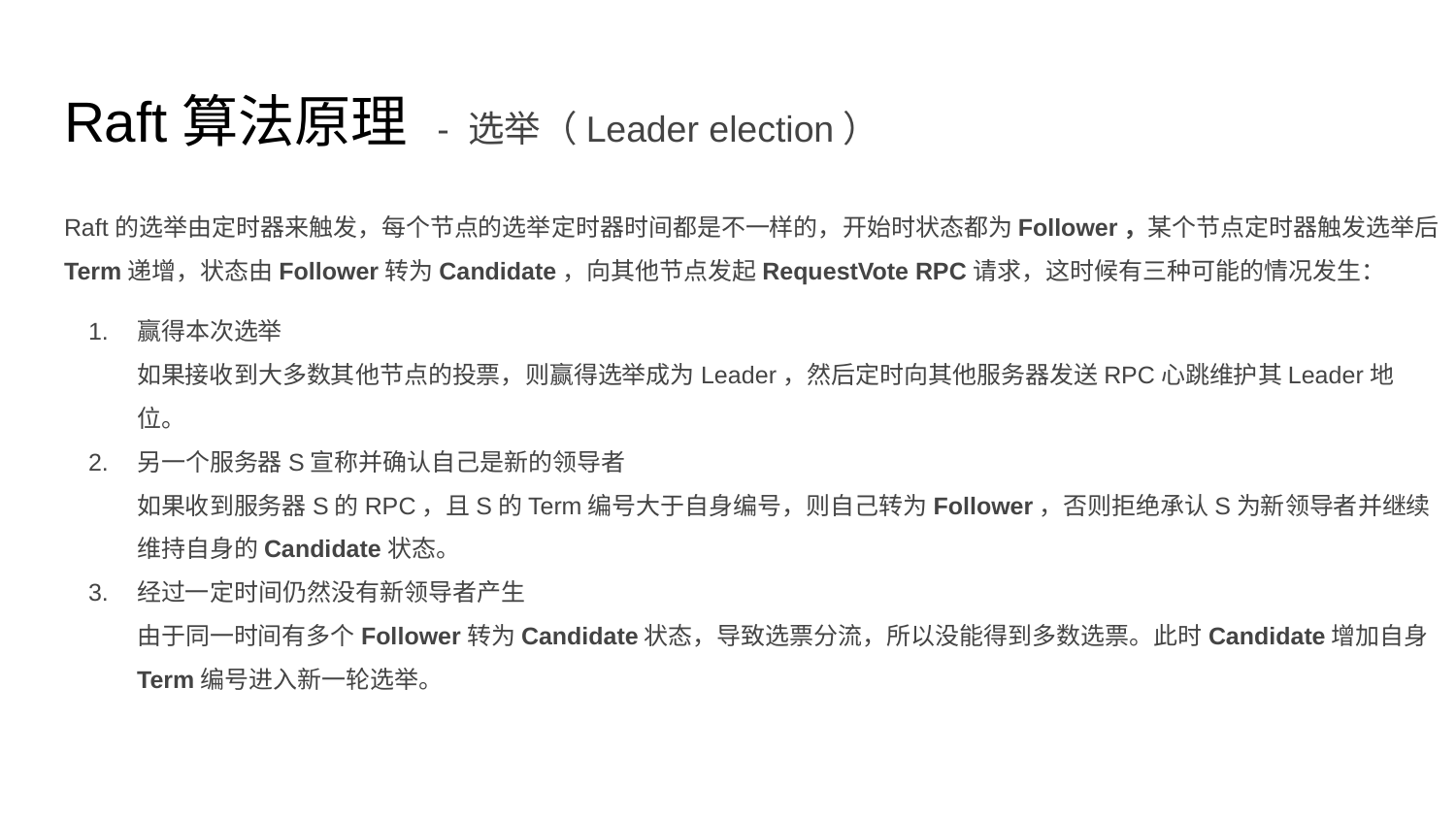

# Raft算法原理 - 选举（Leader election）

Raft的选举由定时器来触发，每个节点的选举定时器时间都是不一样的，开始时状态都为Follower，某个节点定时器触发选举后Term递增，状态由Follower转为Candidate，向其他节点发起RequestVote RPC请求，这时候有三种可能的情况发生：
赢得本次选举
如果接收到大多数其他节点的投票，则赢得选举成为Leader，然后定时向其他服务器发送RPC心跳维护其Leader地位。
另一个服务器S宣称并确认自己是新的领导者
如果收到服务器S的RPC，且S的Term编号大于自身编号，则自己转为Follower，否则拒绝承认S为新领导者并继续维持自身的Candidate状态。
经过一定时间仍然没有新领导者产生
由于同一时间有多个Follower转为Candidate状态，导致选票分流，所以没能得到多数选票。此时Candidate增加自身Term编号进入新一轮选举。